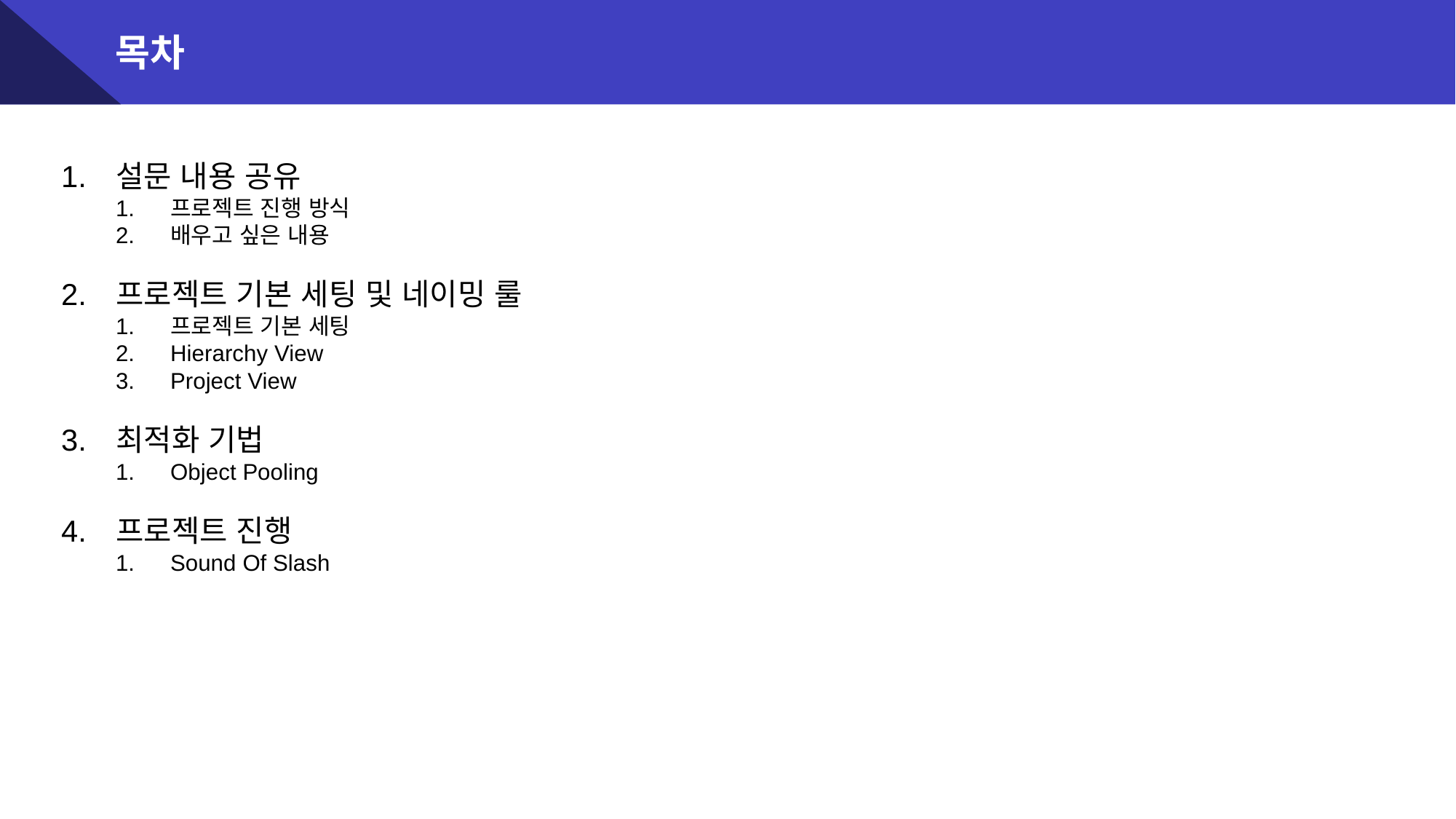

목차
설문 내용 공유
프로젝트 진행 방식
배우고 싶은 내용
프로젝트 기본 세팅 및 네이밍 룰
프로젝트 기본 세팅
Hierarchy View
Project View
최적화 기법
Object Pooling

프로젝트 진행
Sound Of Slash